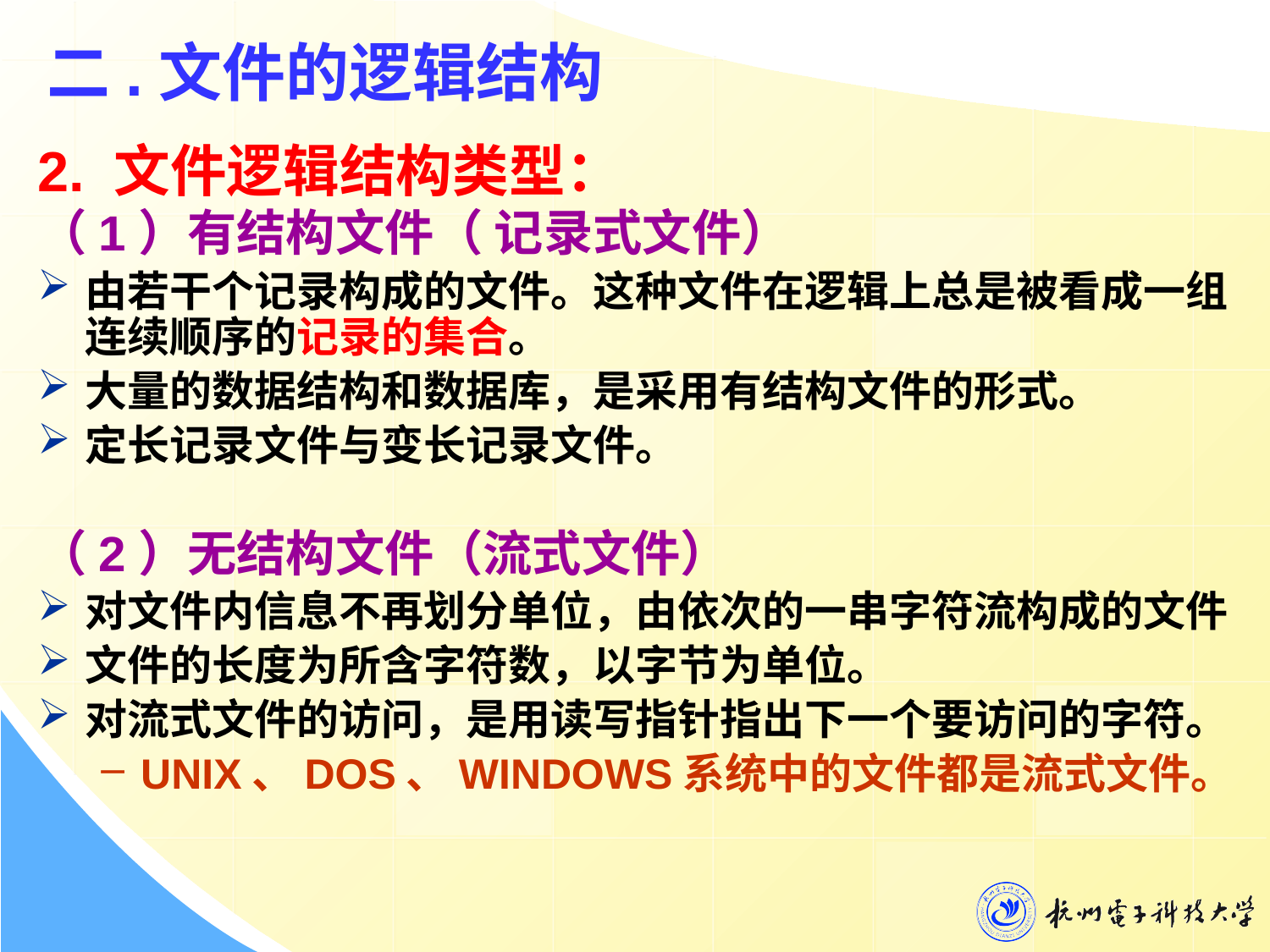

二.文件的逻辑结构
2. 文件逻辑结构类型：
（1）有结构文件（ 记录式文件）
由若干个记录构成的文件。这种文件在逻辑上总是被看成一组连续顺序的记录的集合。
大量的数据结构和数据库，是采用有结构文件的形式。
定长记录文件与变长记录文件。

（2）无结构文件（流式文件）
对文件内信息不再划分单位，由依次的一串字符流构成的文件
文件的长度为所含字符数，以字节为单位。
对流式文件的访问，是用读写指针指出下一个要访问的字符。
UNIX、DOS、WINDOWS系统中的文件都是流式文件。